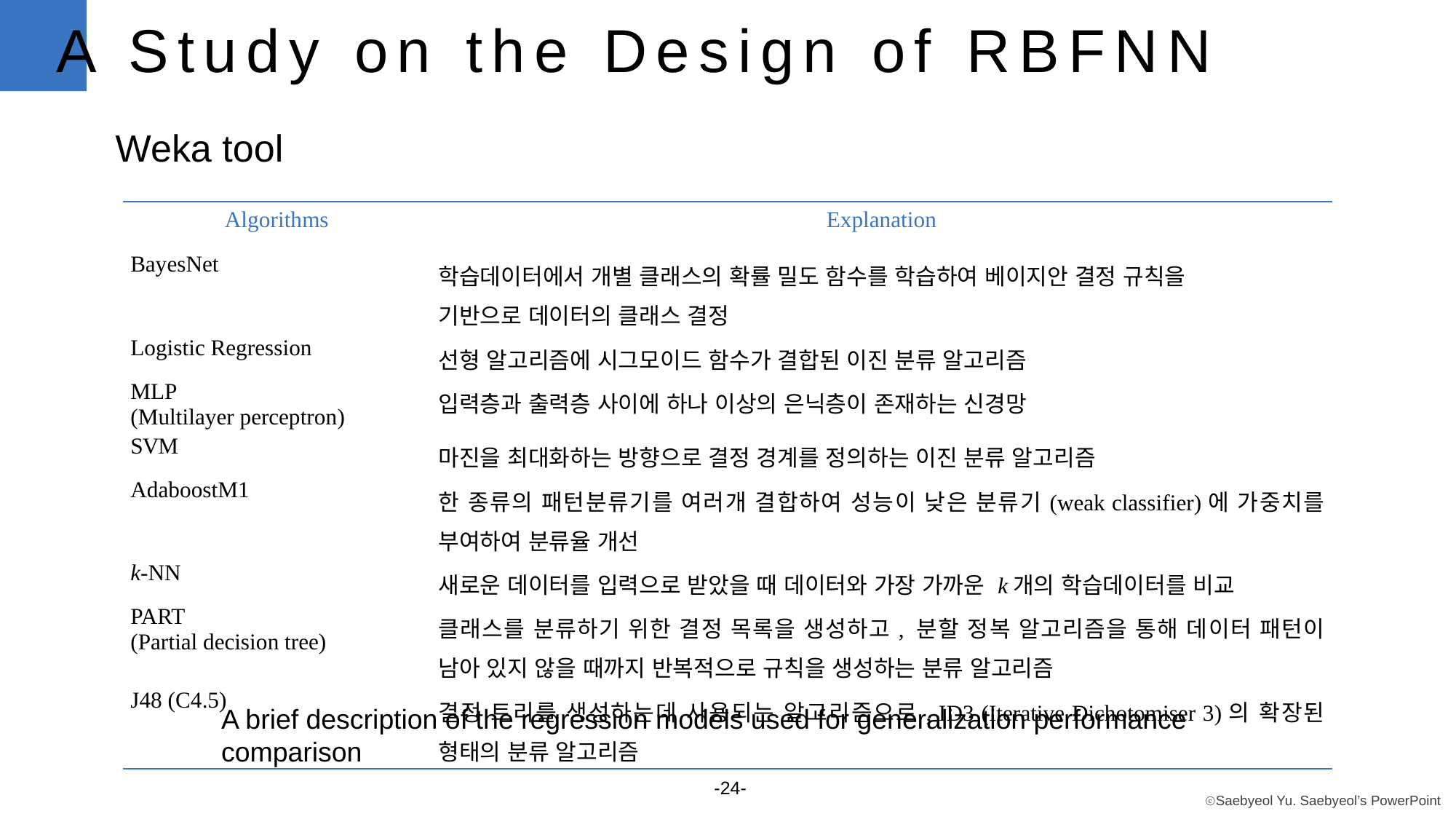

A Study on the Design of RBFNN
Weka tool
| Algorithms | Explanation |
| --- | --- |
| BayesNet | 학습데이터에서 개별 클래스의 확률 밀도 함수를 학습하여 베이지안 결정 규칙을 기반으로 데이터의 클래스 결정 |
| Logistic Regression | 선형 알고리즘에 시그모이드 함수가 결합된 이진 분류 알고리즘 |
| MLP (Multilayer perceptron) | 입력층과 출력층 사이에 하나 이상의 은닉층이 존재하는 신경망 |
| SVM | 마진을 최대화하는 방향으로 결정 경계를 정의하는 이진 분류 알고리즘 |
| AdaboostM1 | 한 종류의 패턴분류기를 여러개 결합하여 성능이 낮은 분류기(weak classifier)에 가중치를 부여하여 분류율 개선 |
| k-NN | 새로운 데이터를 입력으로 받았을 때 데이터와 가장 가까운 k개의 학습데이터를 비교 |
| PART (Partial decision tree) | 클래스를 분류하기 위한 결정 목록을 생성하고, 분할 정복 알고리즘을 통해 데이터 패턴이 남아 있지 않을 때까지 반복적으로 규칙을 생성하는 분류 알고리즘 |
| J48 (C4.5) | 결정 트리를 생성하는데 사용되는 알고리즘으로, ID3 (Iterative Dichotomiser 3)의 확장된 형태의 분류 알고리즘 |
A brief description of the regression models used for generalization performance comparison
-24-